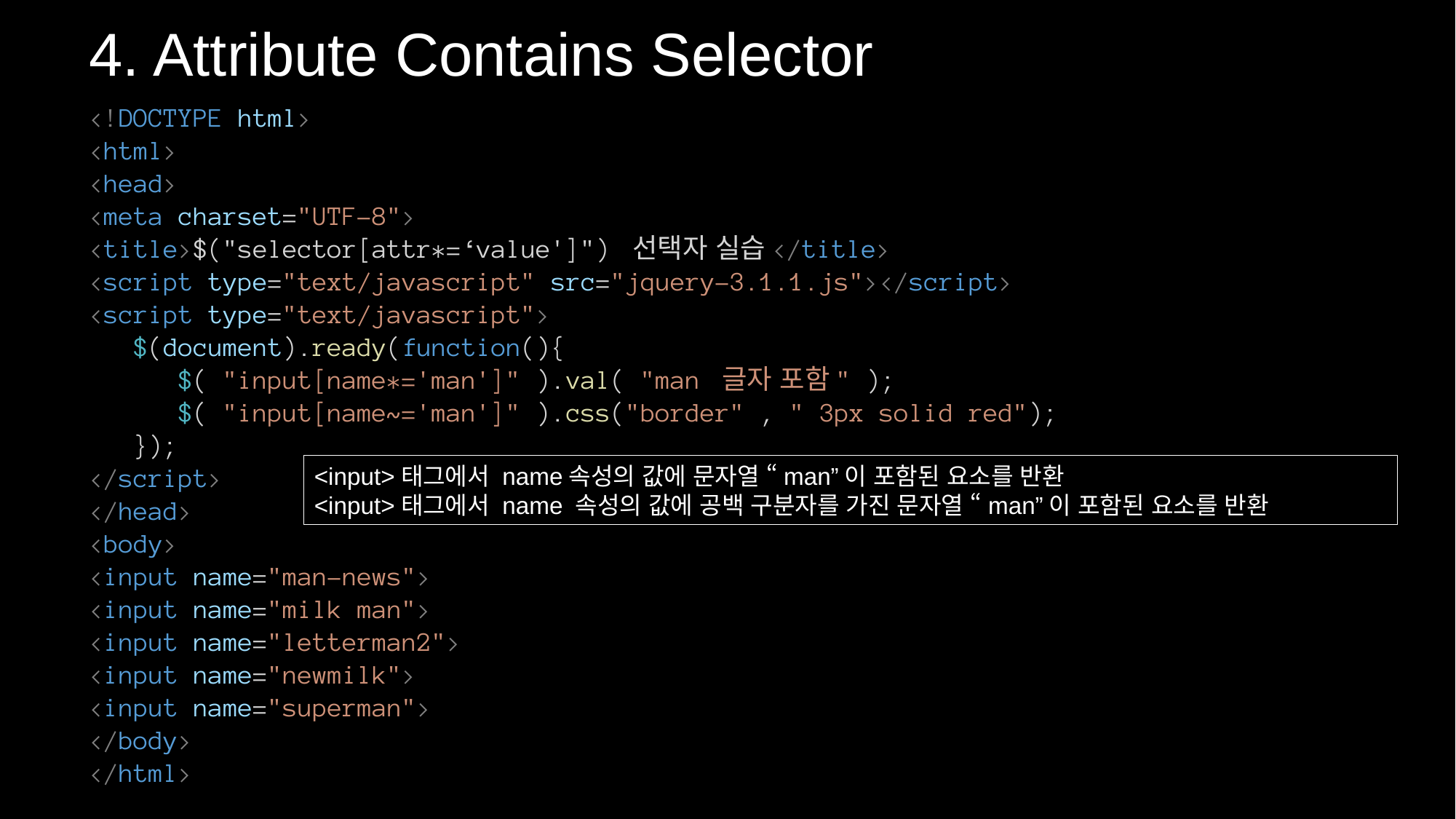

4. Attribute Contains Selector
<!DOCTYPE html>
<html>
<head>
<meta charset="UTF-8">
<title>$("selector[attr*=‘value']") 선택자 실습</title>
<script type="text/javascript" src="jquery-3.1.1.js"></script>
<script type="text/javascript">
   $(document).ready(function(){
      $( "input[name*='man']" ).val( "man 글자 포함" );
      $( "input[name~='man']" ).css("border" , " 3px solid red");
   });
</script>
</head>
<body>
<input name="man-news">
<input name="milk man">
<input name="letterman2">
<input name="newmilk">
<input name="superman">
</body>
</html>
<input>태그에서 name속성의 값에 문자열 “man”이 포함된 요소를 반환
<input>태그에서 name 속성의 값에 공백 구분자를 가진 문자열 “man”이 포함된 요소를 반환